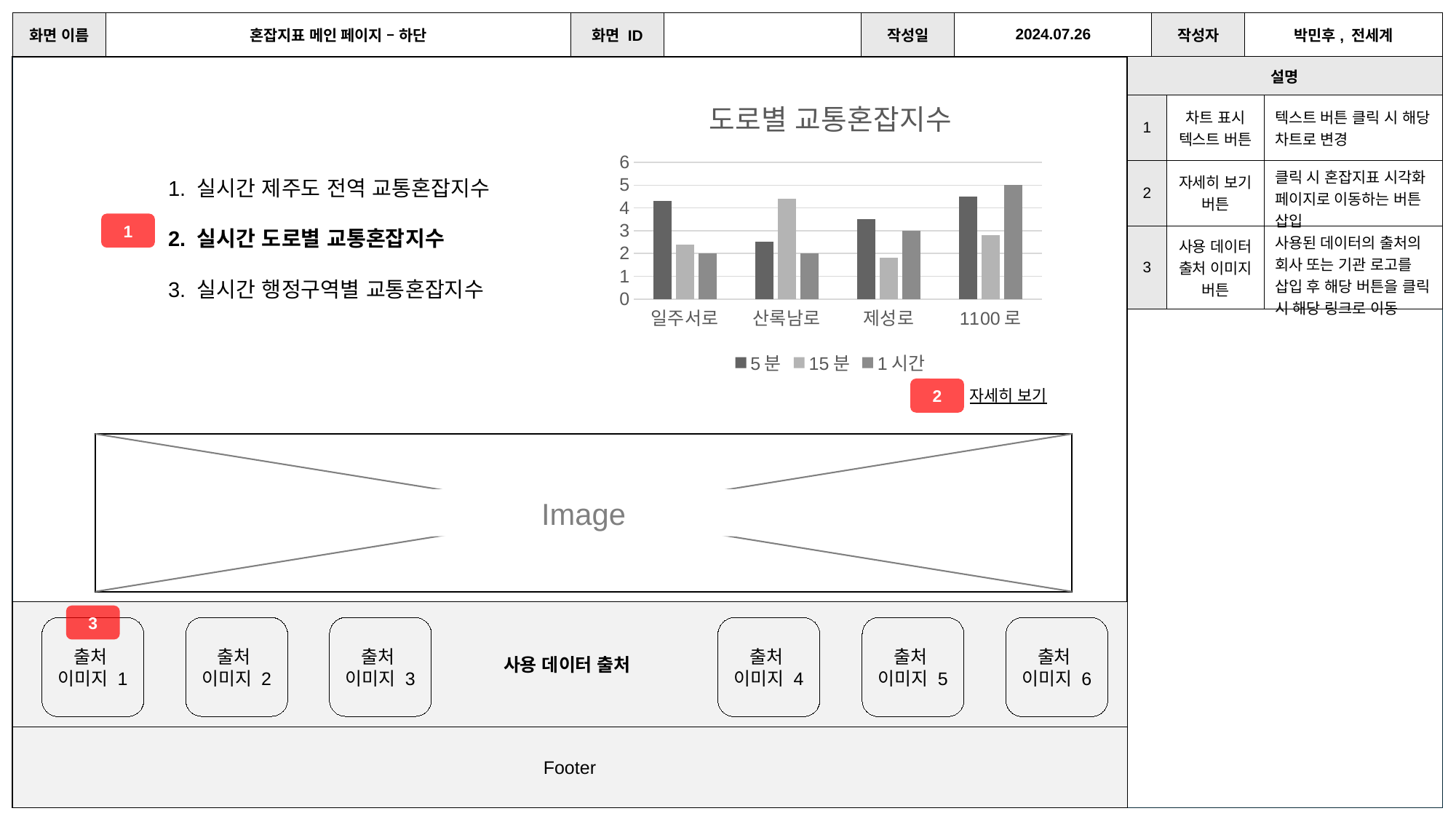

| 화면 이름 | 혼잡지표 메인 페이지 – 하단 | 화면 ID |  | 작성일 | 2024.07.26 | 작성자 | 박민후, 전세계 |
| --- | --- | --- | --- | --- | --- | --- | --- |

| 설명 |  |  |
| --- | --- | --- |
| 1 | 차트 표시 텍스트 버튼 | 텍스트 버튼 클릭 시 해당 차트로 변경 |
| 2 | 자세히 보기 버튼 | 클릭 시 혼잡지표 시각화 페이지로 이동하는 버튼 삽입 |
| 3 | 사용 데이터 출처 이미지 버튼 | 사용된 데이터의 출처의 회사 또는 기관 로고를 삽입 후 해당 버튼을 클릭 시 해당 링크로 이동 |

### Chart: 도로별 교통혼잡지수

| Category | 5분 | 15분 | 1시간 |
|---|---|---|---|
| 일주서로 | 4.3 | 2.4 | 2.0 |
| 산록남로 | 2.5 | 4.4 | 2.0 |
| 제성로 | 3.5 | 1.8 | 3.0 |
| 1100로 | 4.5 | 2.8 | 5.0 |
1. 실시간 제주도 전역 교통혼잡지수
2. 실시간 도로별 교통혼잡지수
3. 실시간 행정구역별 교통혼잡지수
1
2
자세히 보기

Image
사용 데이터 출처
3
출처
이미지 3
출처
이미지 2
출처
이미지 1
출처
이미지 4
출처
이미지 6
출처
이미지 5
Footer